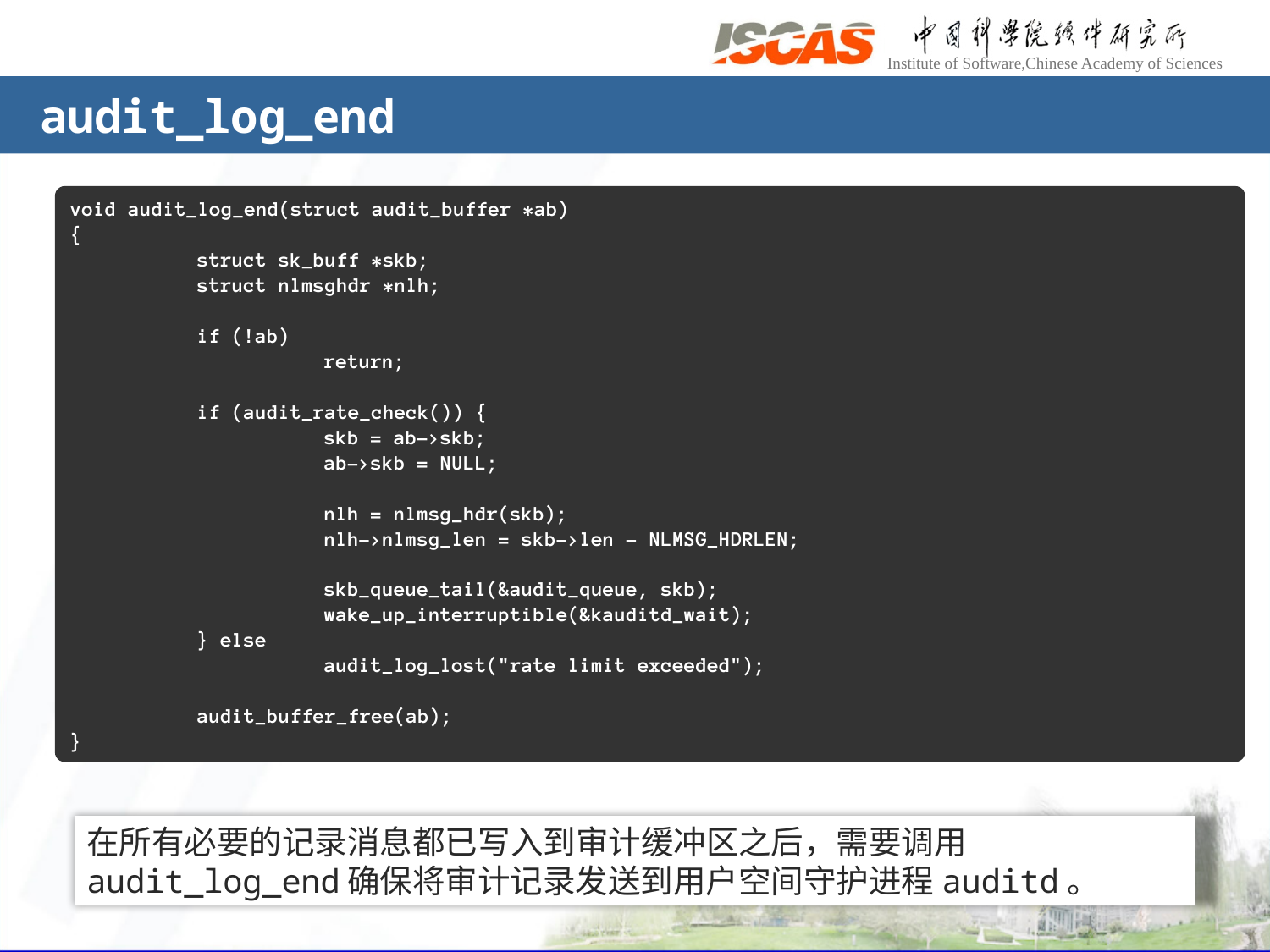

# audit_log_end
void audit_log_end(struct audit_buffer *ab)
{
	struct sk_buff *skb;
	struct nlmsghdr *nlh;

	if (!ab)
		return;

	if (audit_rate_check()) {
		skb = ab->skb;
		ab->skb = NULL;

		nlh = nlmsg_hdr(skb);
		nlh->nlmsg_len = skb->len - NLMSG_HDRLEN;

		skb_queue_tail(&audit_queue, skb);
		wake_up_interruptible(&kauditd_wait);
	} else
		audit_log_lost("rate limit exceeded");

	audit_buffer_free(ab);
}
在所有必要的记录消息都已写入到审计缓冲区之后，需要调用audit_log_end确保将审计记录发送到用户空间守护进程auditd。